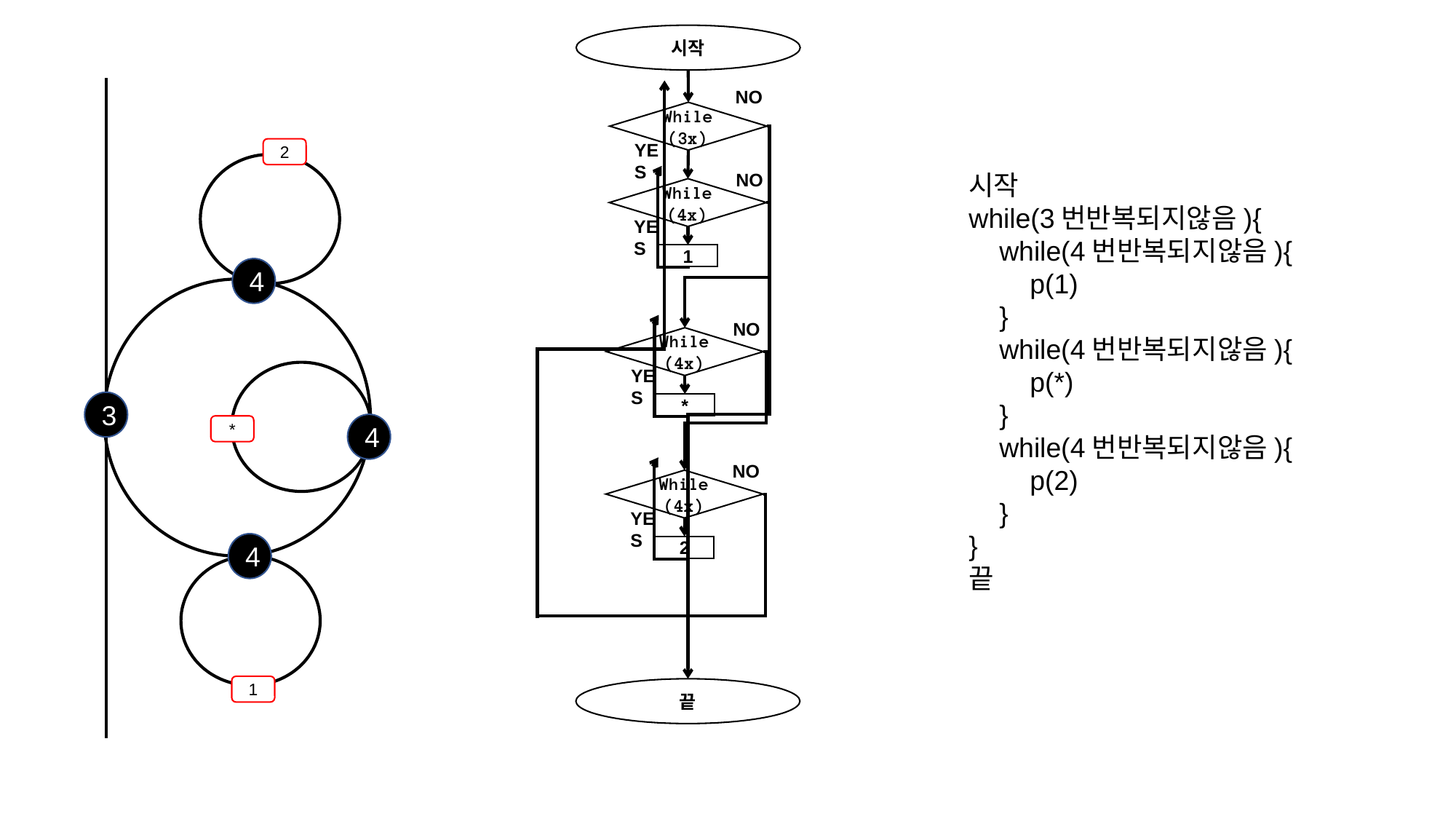

시작
NO
While(3x)
YES
2

NO
시작
while(3번반복되지않음){
    while(4번반복되지않음){
        p(1)
    }
    while(4번반복되지않음){
        p(*)
    }
    while(4번반복되지않음){
        p(2)
    }
}
끝
While(4x)
YES
1
4

NO
While(4x)
YES

3
*
4
*
NO
While(4x)
YES
4
2

1
끝